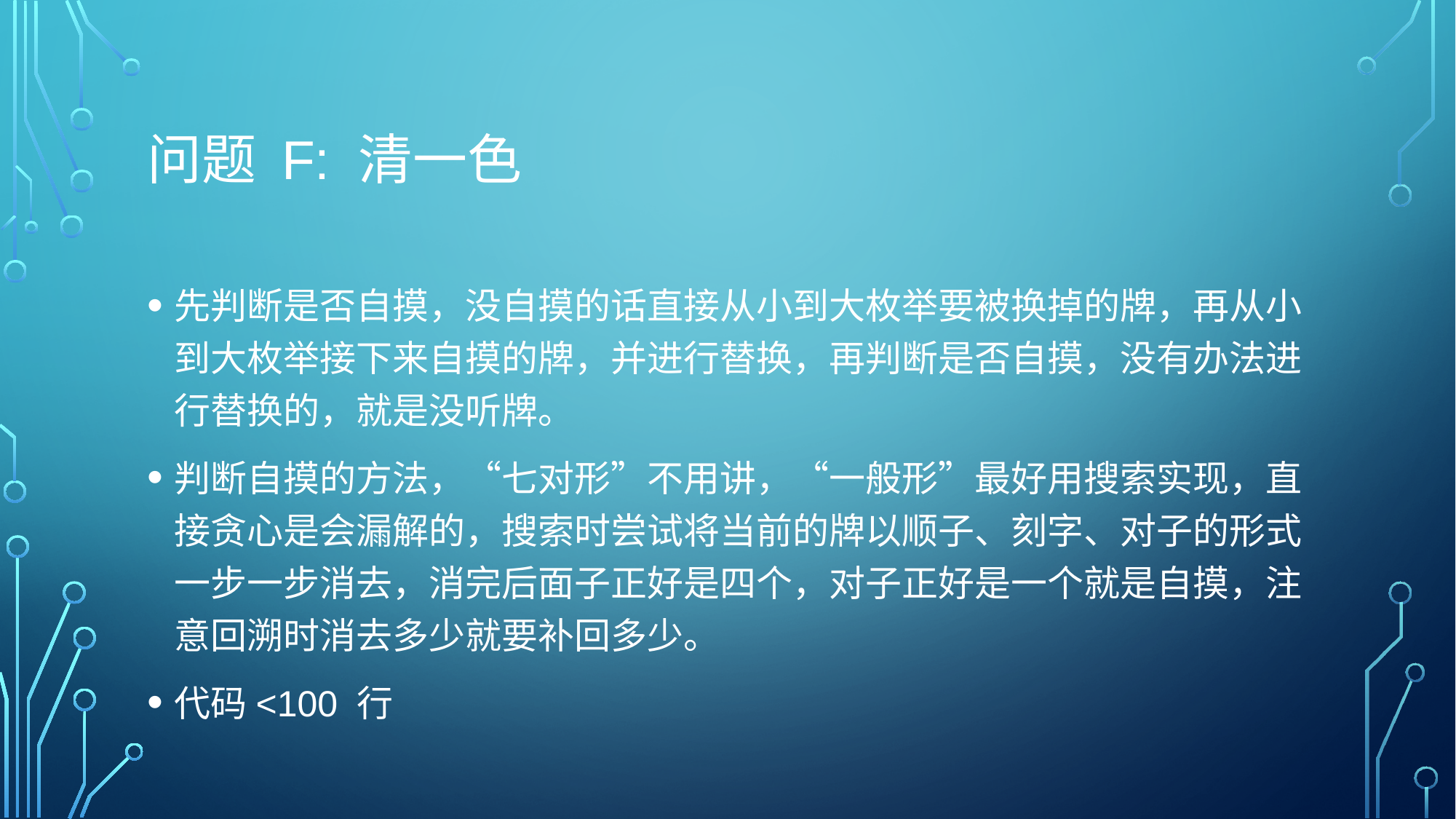

# 问题 F: 清一色
先判断是否自摸，没自摸的话直接从小到大枚举要被换掉的牌，再从小到大枚举接下来自摸的牌，并进行替换，再判断是否自摸，没有办法进行替换的，就是没听牌。
判断自摸的方法，“七对形”不用讲，“一般形”最好用搜索实现，直接贪心是会漏解的，搜索时尝试将当前的牌以顺子、刻字、对子的形式一步一步消去，消完后面子正好是四个，对子正好是一个就是自摸，注意回溯时消去多少就要补回多少。
代码<100 行